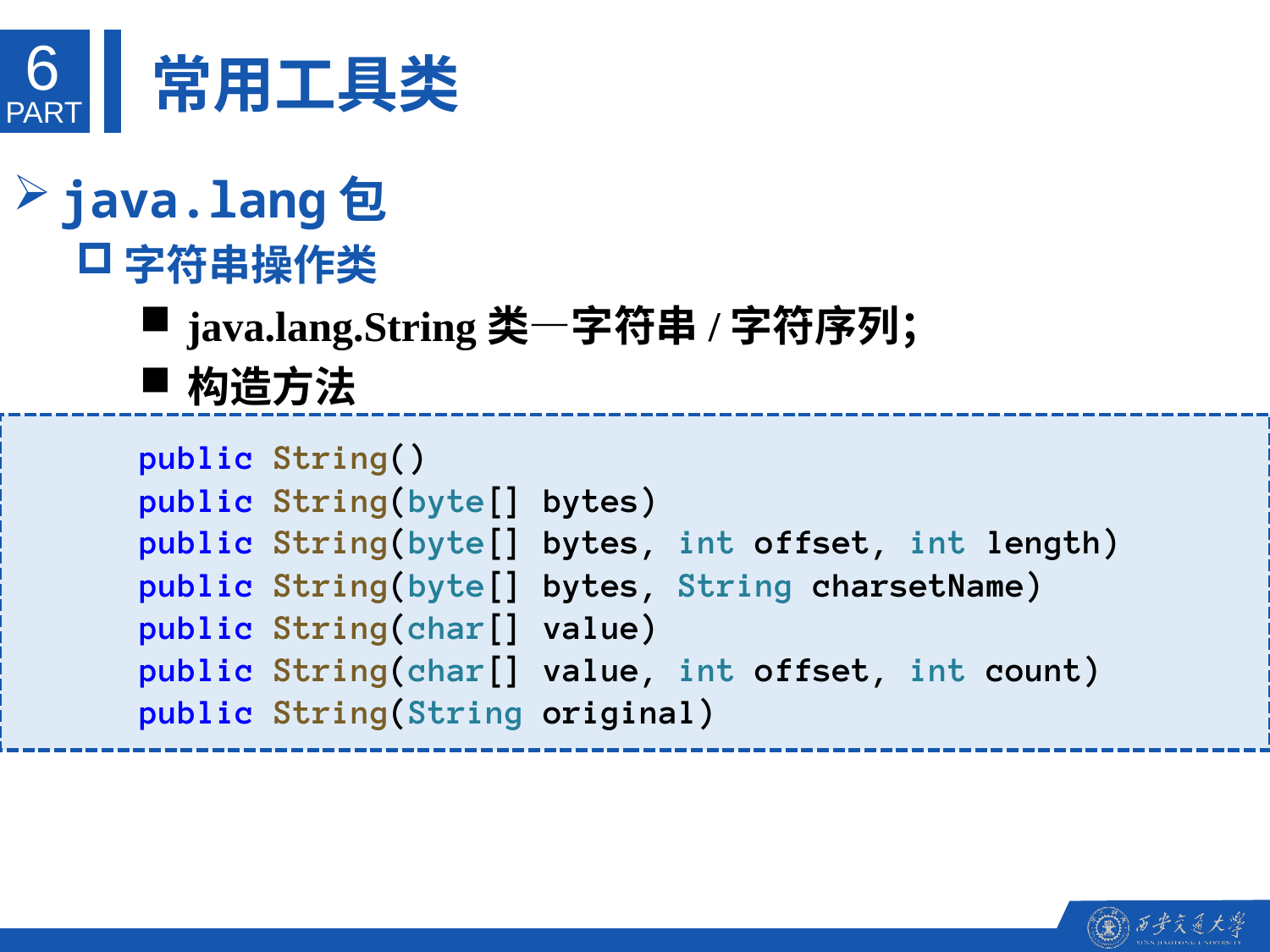

6
常用工具类
PART
java.lang包
字符串操作类
java.lang.String类—字符串/字符序列；
构造方法
public String()
public String(byte[] bytes)
public String(byte[] bytes, int offset, int length)
public String(byte[] bytes, String charsetName)
public String(char[] value)
public String(char[] value, int offset, int count)
public String(String original)